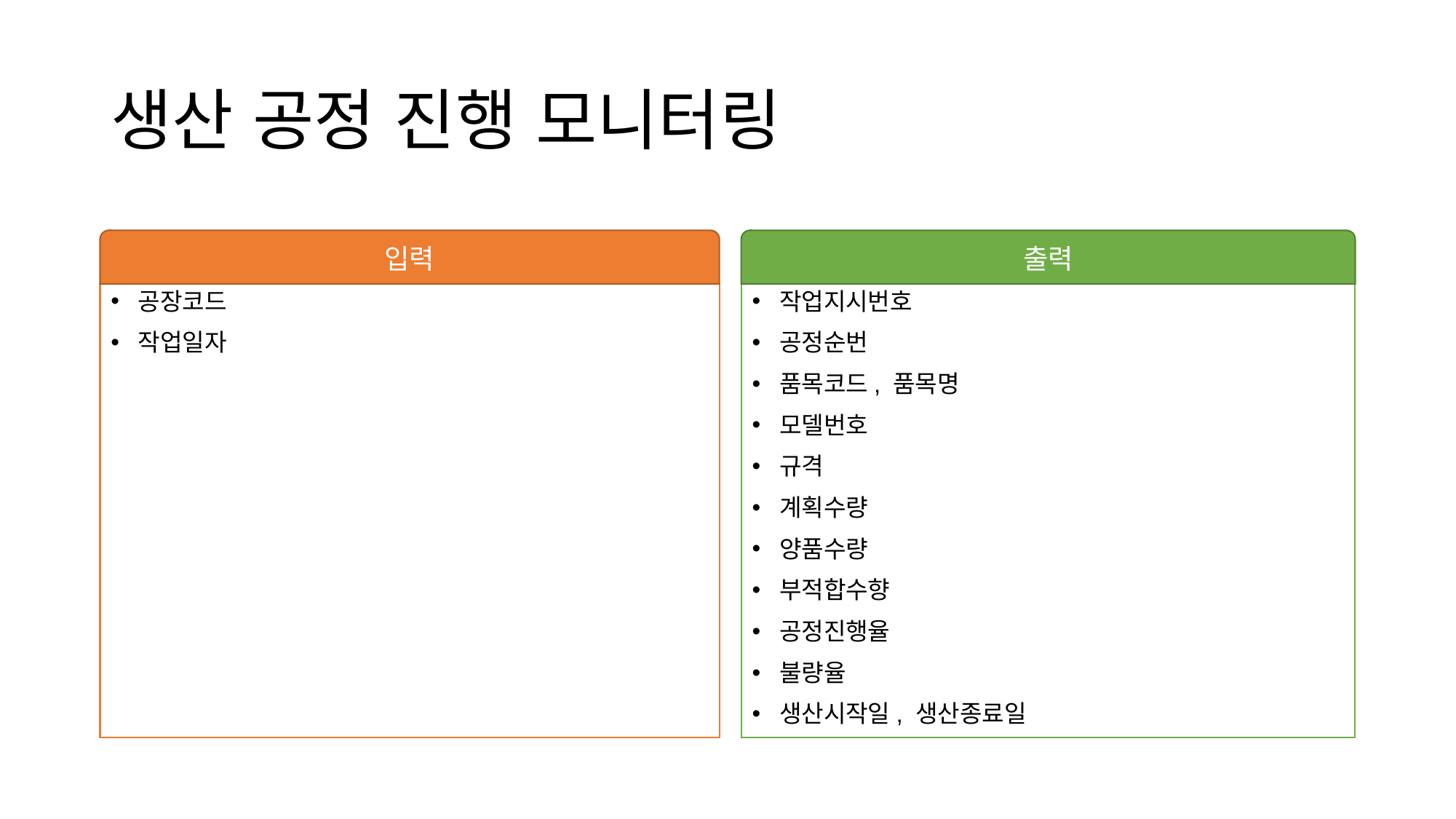

# 생산 공정 진행 모니터링
입력
출력
공장코드
작업일자
작업지시번호
공정순번
품목코드, 품목명
모델번호
규격
계획수량
양품수량
부적합수향
공정진행율
불량율
생산시작일, 생산종료일